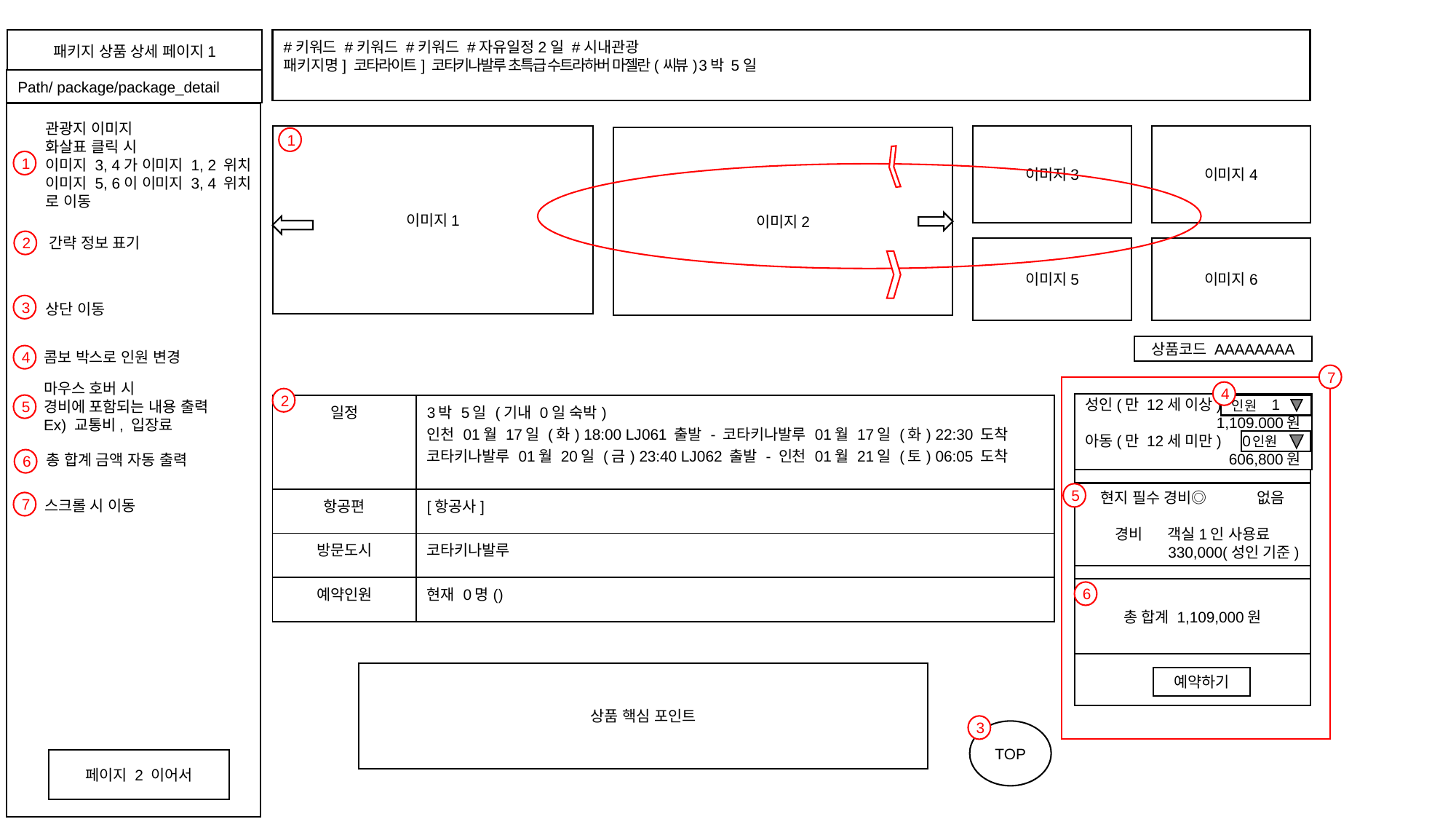

패키지 상품 상세 페이지1
#키워드 #키워드 #키워드 #자유일정2일 #시내관광
패키지명] 코타라이트] 코타키나발루 초특급 수트라하버 마젤란(씨뷰) 3박 5일

Path/ package/package_detail

관광지 이미지
화살표 클릭 시
이미지 3, 4가 이미지 1, 2 위치
이미지 5, 6이 이미지 3, 4 위치
로 이동

이미지1
이미지3
이미지4
이미지2
1

1

간략 정보 표기
2
이미지5
이미지6

상단 이동
3
상품코드 AAAAAAAA
콤보 박스로 인원 변경
4
7
마우스 호버 시
경비에 포함되는 내용 출력
Ex) 교통비, 입장료

4
2
성인(만 12세 이상)            1
1,109.000원
아동(만 12세 미만)     0
606,800원
5
인원

| 일정 | 3박 5일 (기내 0일 숙박) 인천 01월 17일 (화) 18:00 LJ061 출발 - 코타키나발루 01월 17일 (화) 22:30 도착 코타키나발루 01월 20일 (금) 23:40 LJ062 출발 - 인천 01월 21일 (토) 06:05 도착 |
| --- | --- |
| 항공편 | [항공사] |
| 방문도시 | 코타키나발루 |
| 예약인원 | 현재 0명() |

인원

총 합계 금액 자동 출력
6
현지 필수 경비◎            없음

경비      객실1인 사용료
330,000(성인 기준)
5
스크롤 시 이동
7
총 합계 1,109,000원
6
상품 핵심 포인트
예약하기
3
TOP
페이지 2 이어서